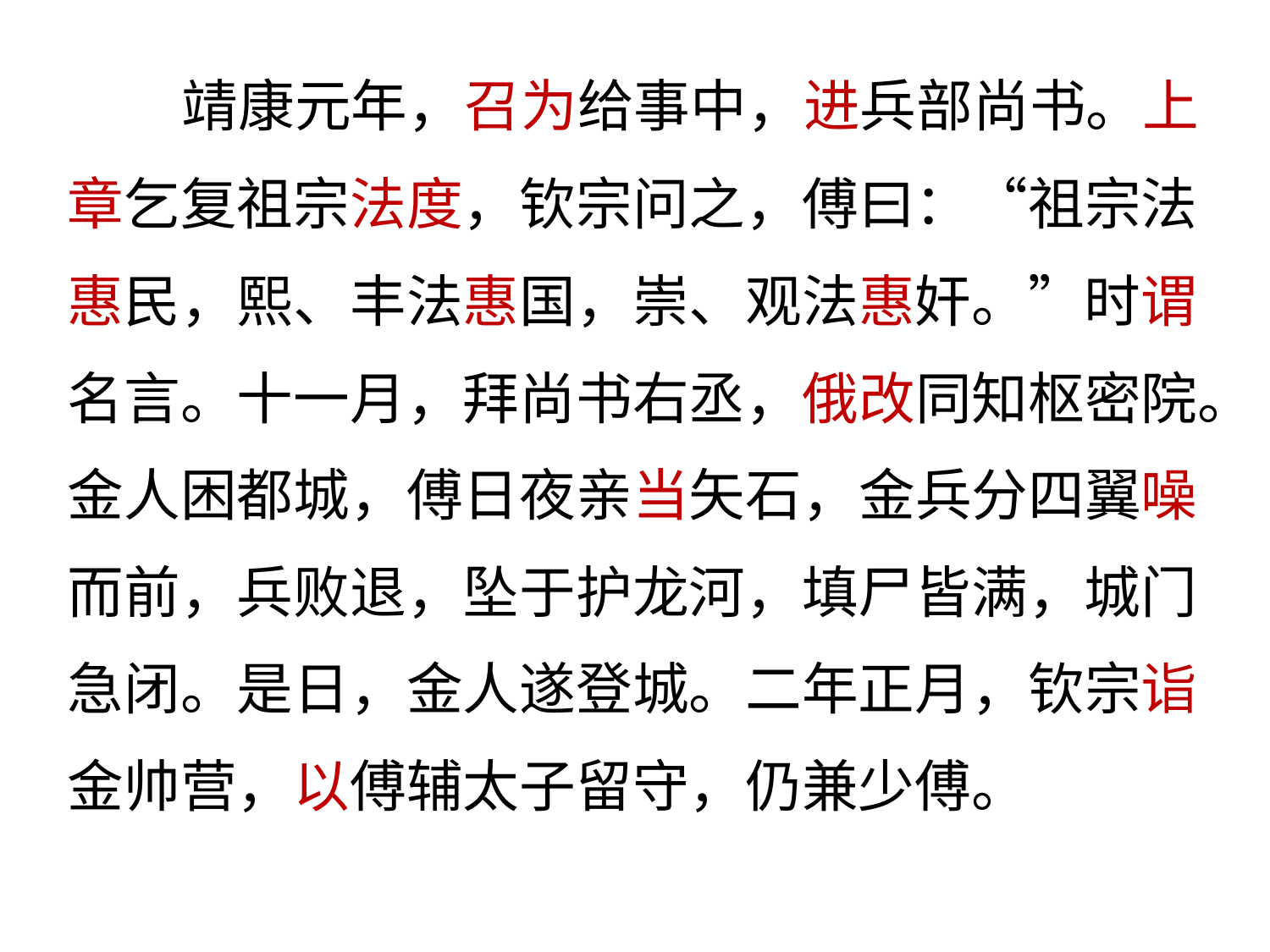

靖康元年，召为给事中，进兵部尚书。上章乞复祖宗法度，钦宗问之，傅曰：“祖宗法惠民，熙、丰法惠国，崇、观法惠奸。”时谓名言。十一月，拜尚书右丞，俄改同知枢密院。金人困都城，傅日夜亲当矢石，金兵分四翼噪而前，兵败退，坠于护龙河，填尸皆满，城门急闭。是日，金人遂登城。二年正月，钦宗诣金帅营，以傅辅太子留守，仍兼少傅。